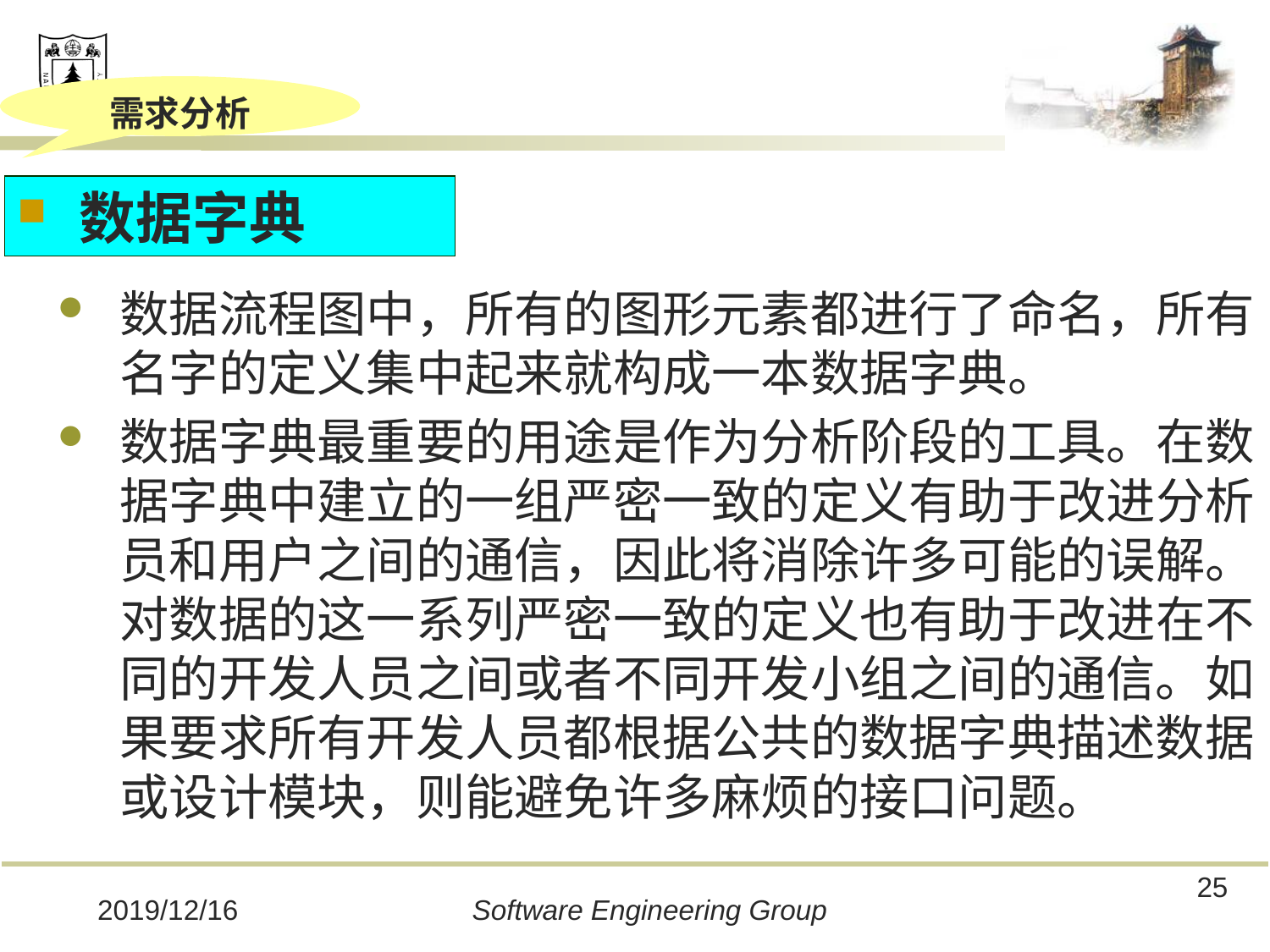

需求分析
数据字典
数据流程图中，所有的图形元素都进行了命名，所有名字的定义集中起来就构成一本数据字典。
数据字典最重要的用途是作为分析阶段的工具。在数据字典中建立的一组严密一致的定义有助于改进分析员和用户之间的通信，因此将消除许多可能的误解。对数据的这一系列严密一致的定义也有助于改进在不同的开发人员之间或者不同开发小组之间的通信。如果要求所有开发人员都根据公共的数据字典描述数据或设计模块，则能避免许多麻烦的接口问题。
25
2019/12/16
Software Engineering Group